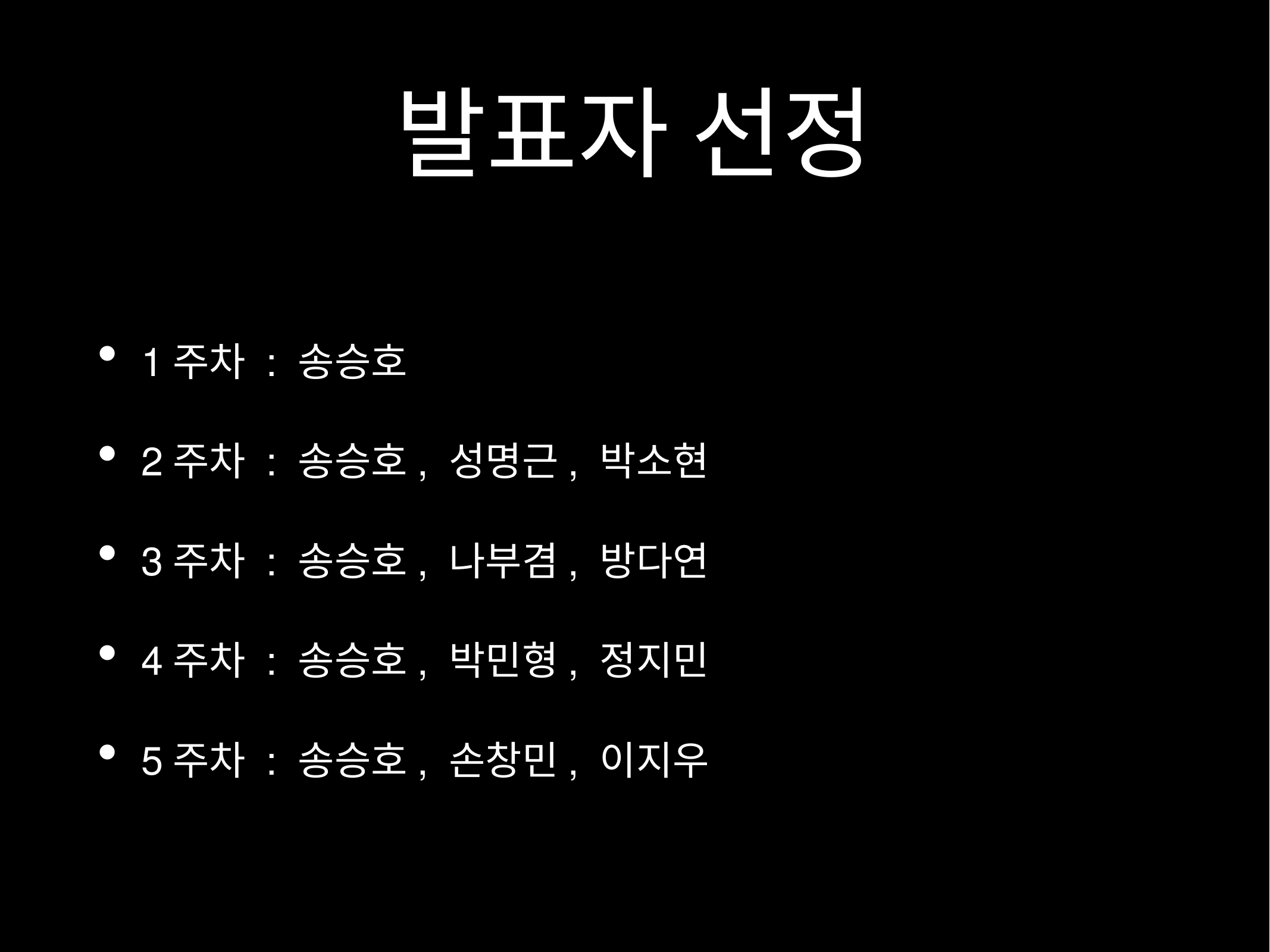

# 발표자 선정
1주차 : 송승호
2주차 : 송승호, 성명근, 박소현
3주차 : 송승호, 나부겸, 방다연
4주차 : 송승호, 박민형, 정지민
5주차 : 송승호, 손창민, 이지우